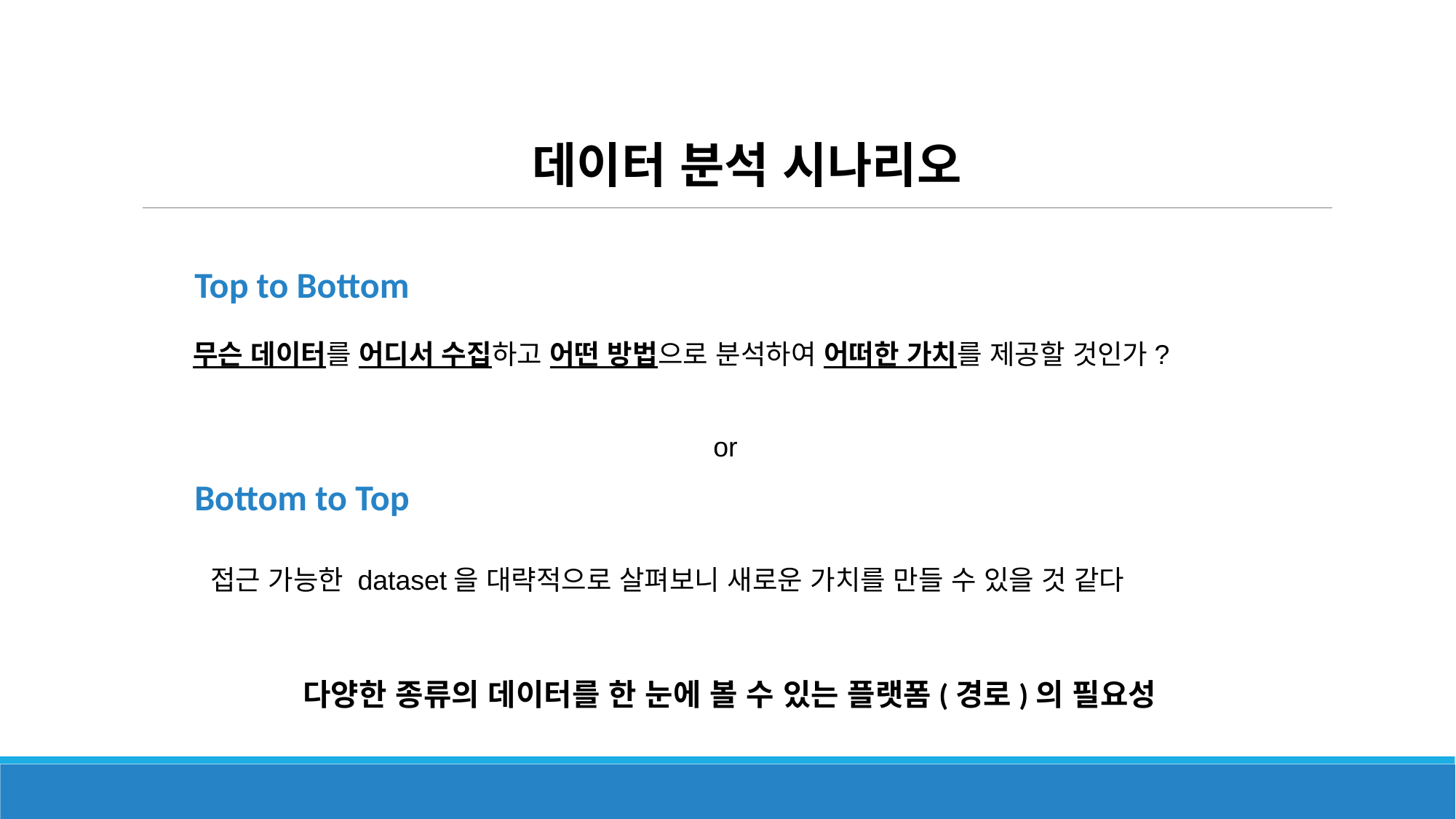

데이터 분석 시나리오
Top to Bottom
무슨 데이터를 어디서 수집하고 어떤 방법으로 분석하여 어떠한 가치를 제공할 것인가?
or
Bottom to Top
접근 가능한 dataset을 대략적으로 살펴보니 새로운 가치를 만들 수 있을 것 같다
다양한 종류의 데이터를 한 눈에 볼 수 있는 플랫폼(경로)의 필요성